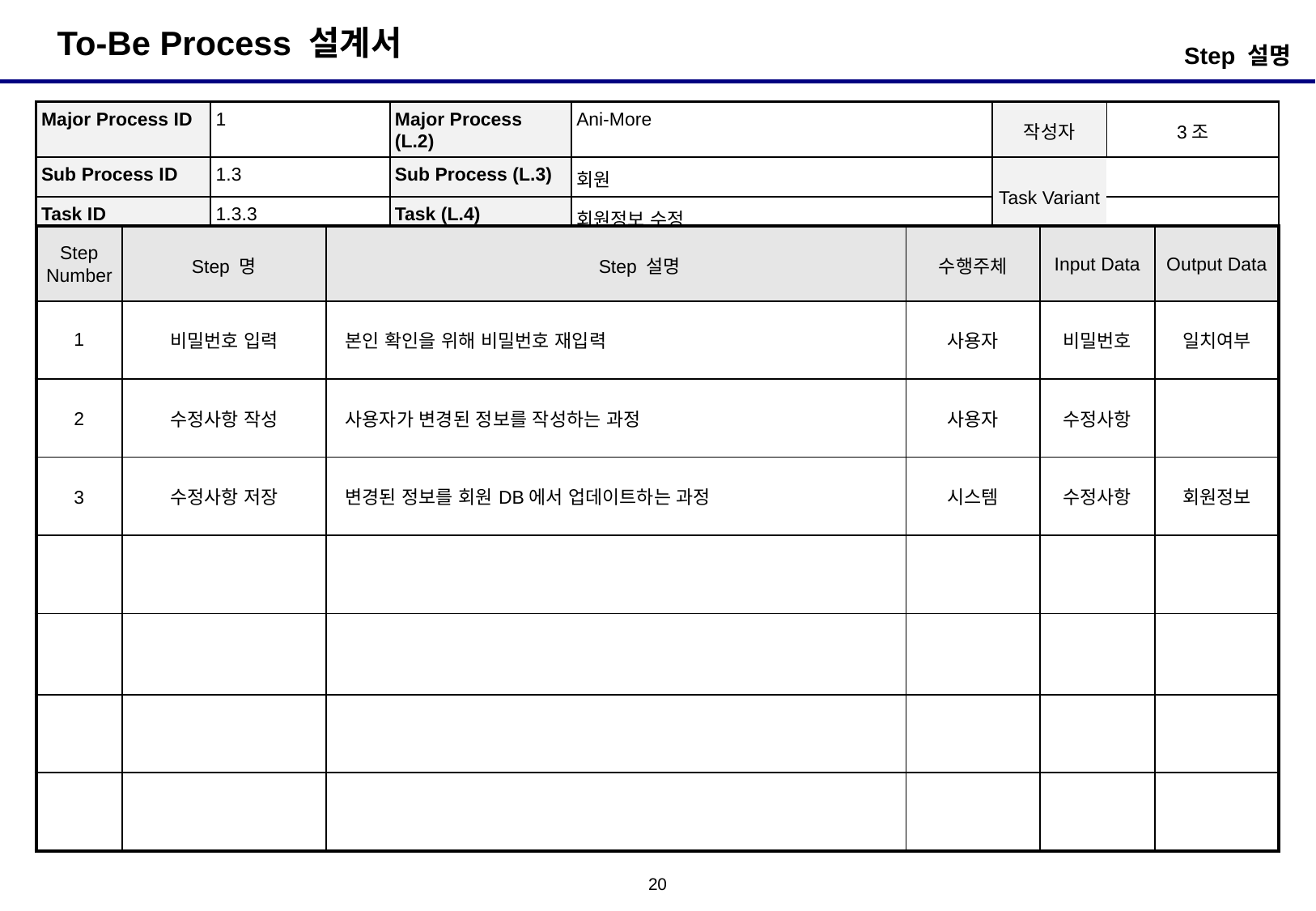

Step 설명
| Major Process ID | 1 | Major Process (L.2) | Ani-More | 작성자 | 3조 |
| --- | --- | --- | --- | --- | --- |
| Sub Process ID | 1.3 | Sub Process (L.3) | 회원 | Task Variant |  |
| Task ID | 1.3.3 | Task (L.4) | 회원정보 수정 |  |  |
| Step Number | Step 명 | Step 설명 | 수행주체 | Input Data | Output Data |
| --- | --- | --- | --- | --- | --- |
| 1 | 비밀번호 입력 | 본인 확인을 위해 비밀번호 재입력 | 사용자 | 비밀번호 | 일치여부 |
| 2 | 수정사항 작성 | 사용자가 변경된 정보를 작성하는 과정 | 사용자 | 수정사항 |  |
| 3 | 수정사항 저장 | 변경된 정보를 회원DB에서 업데이트하는 과정 | 시스템 | 수정사항 | 회원정보 |
|  |  |  |  |  |  |
|  |  |  |  |  |  |
|  |  |  |  |  |  |
|  |  |  |  |  |  |